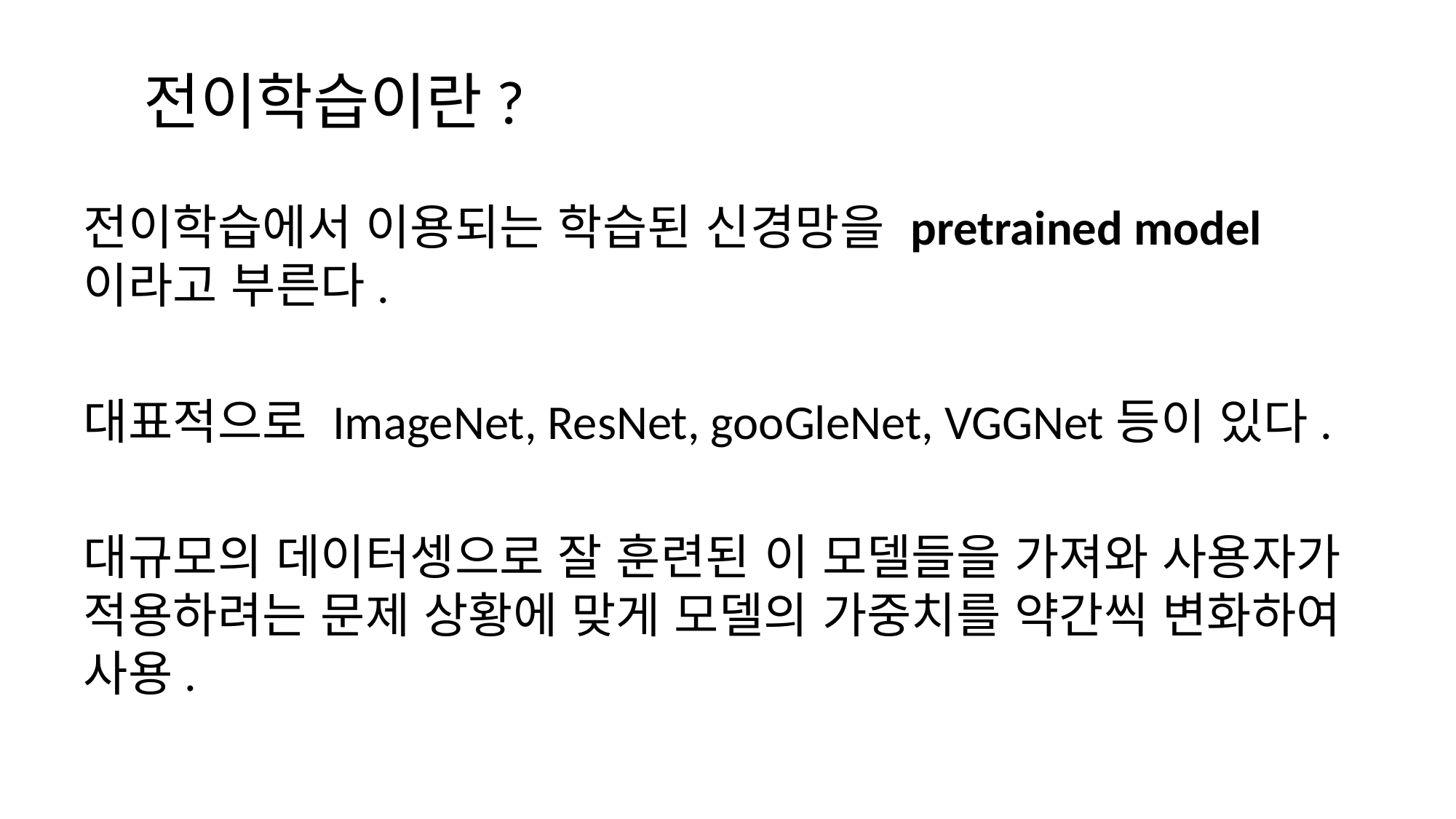

# 전이학습이란?
전이학습에서 이용되는 학습된 신경망을 pretrained model이라고 부른다.

대표적으로 ImageNet, ResNet, gooGleNet, VGGNet등이 있다.

대규모의 데이터셍으로 잘 훈련된 이 모델들을 가져와 사용자가 적용하려는 문제 상황에 맞게 모델의 가중치를 약간씩 변화하여 사용.